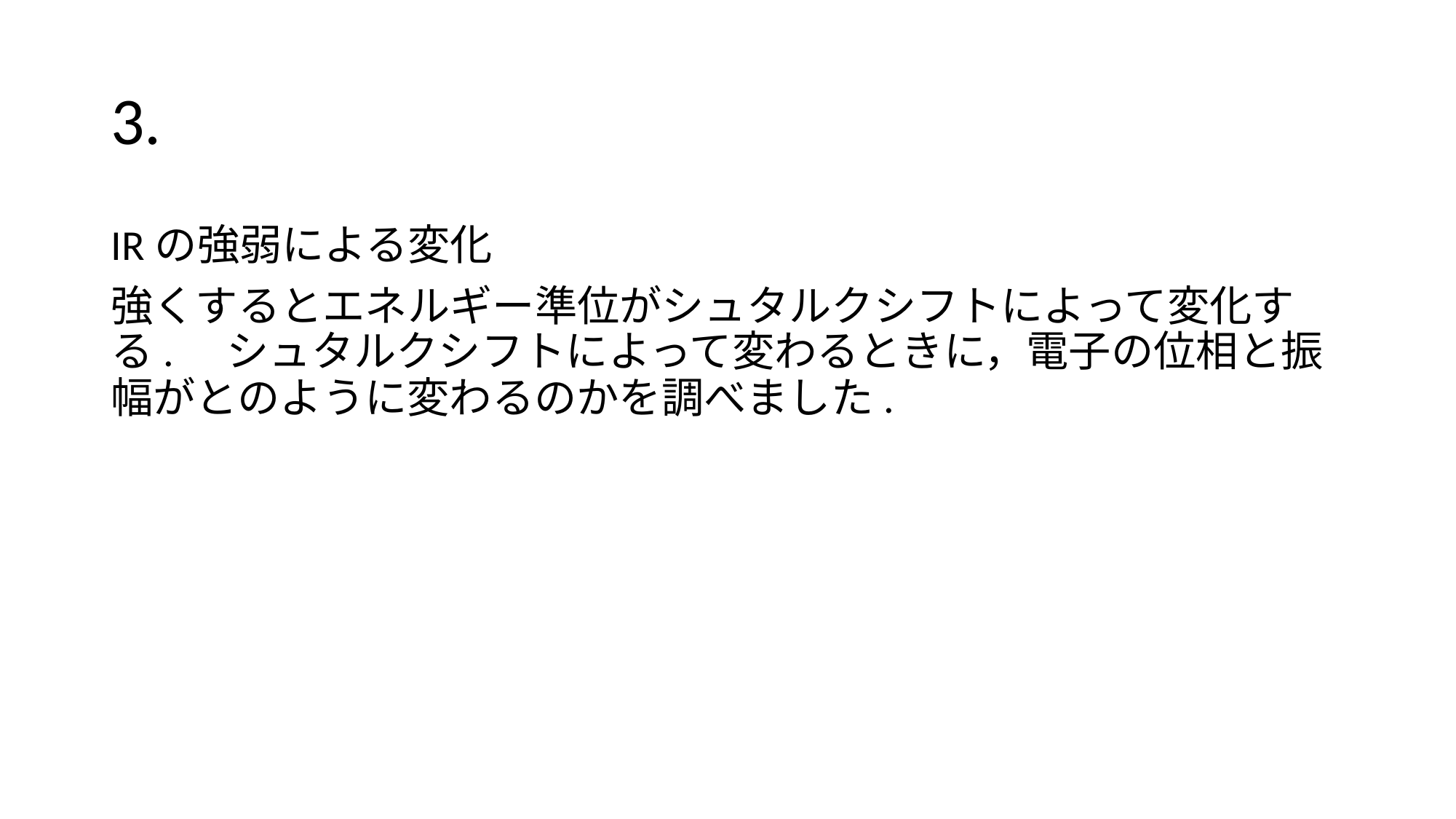

# 3.
IRの強弱による変化
強くするとエネルギー準位がシュタルクシフトによって変化する.　シュタルクシフトによって変わるときに，電子の位相と振幅がとのように変わるのかを調べました.